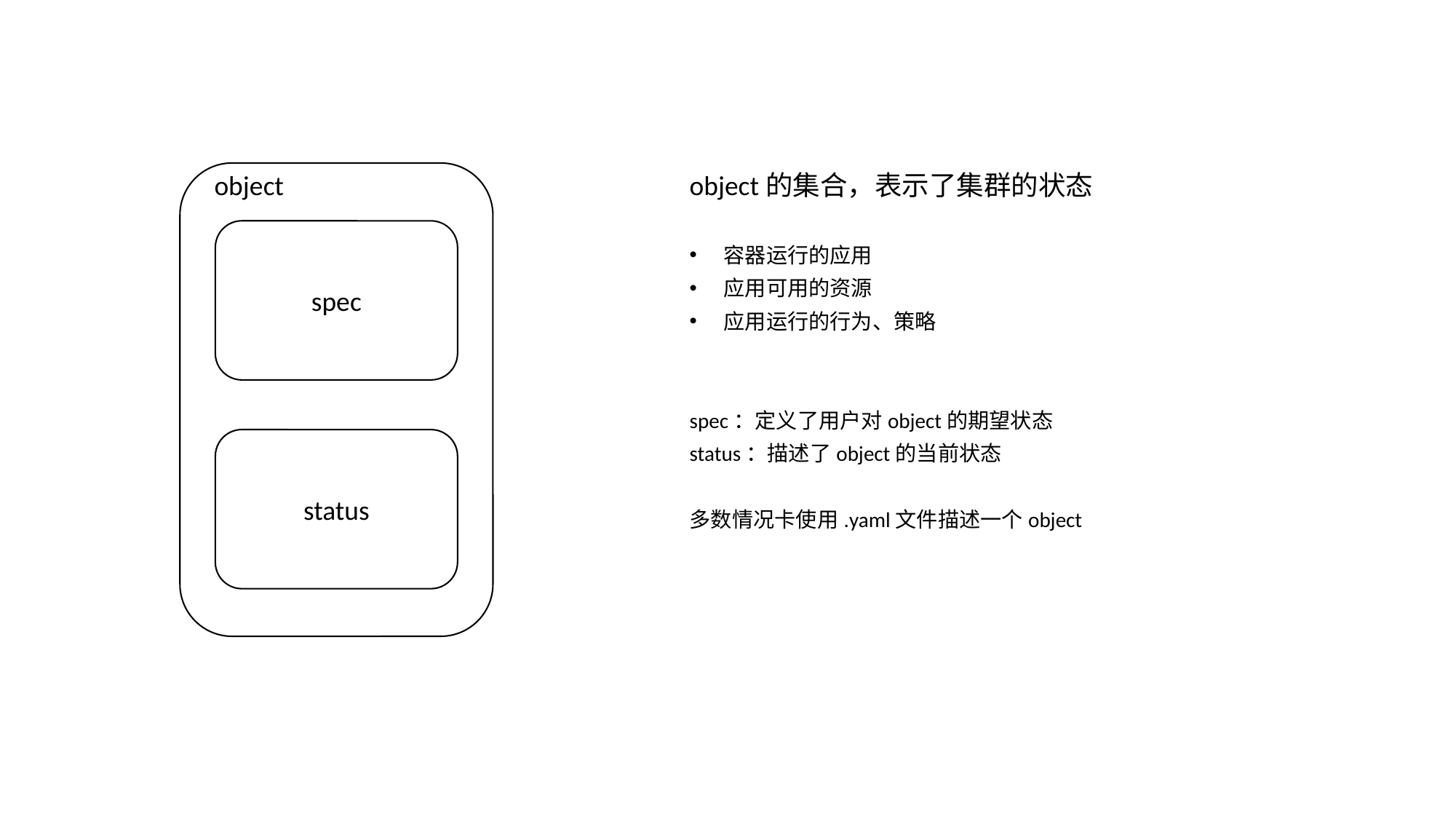

object
object的集合，表示了集群的状态

容器运行的应用
应用可用的资源
应用运行的行为、策略

spec：定义了用户对object的期望状态
status：描述了object的当前状态

多数情况卡使用.yaml文件描述一个object
spec
status